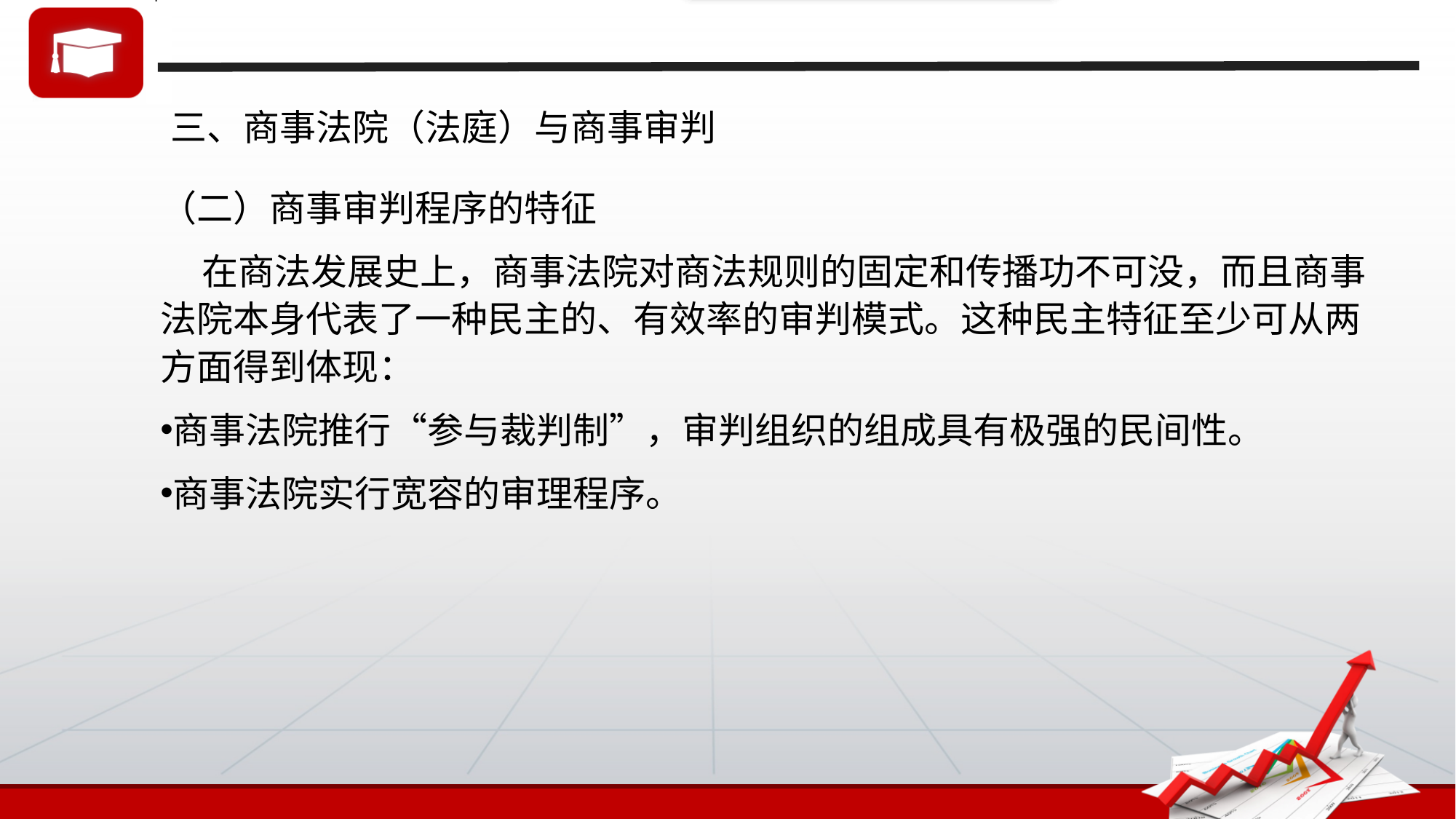

三、商事法院（法庭）与商事审判
（二）商事审判程序的特征
    在商法发展史上，商事法院对商法规则的固定和传播功不可没，而且商事法院本身代表了一种民主的、有效率的审判模式。这种民主特征至少可从两方面得到体现：
商事法院推行“参与裁判制”，审判组织的组成具有极强的民间性。
商事法院实行宽容的审理程序。